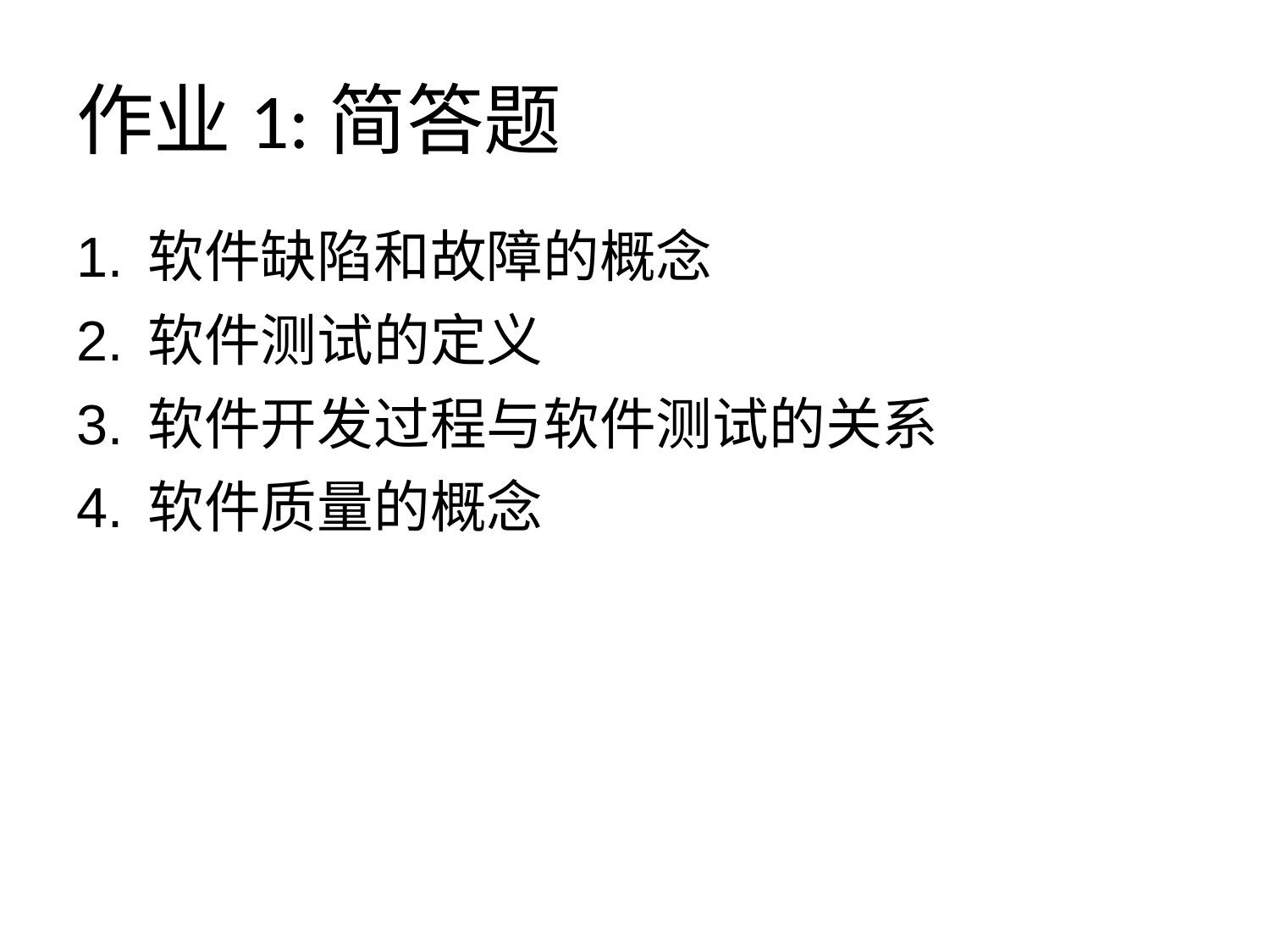

# 作业1:简答题
软件缺陷和故障的概念
软件测试的定义
软件开发过程与软件测试的关系
软件质量的概念